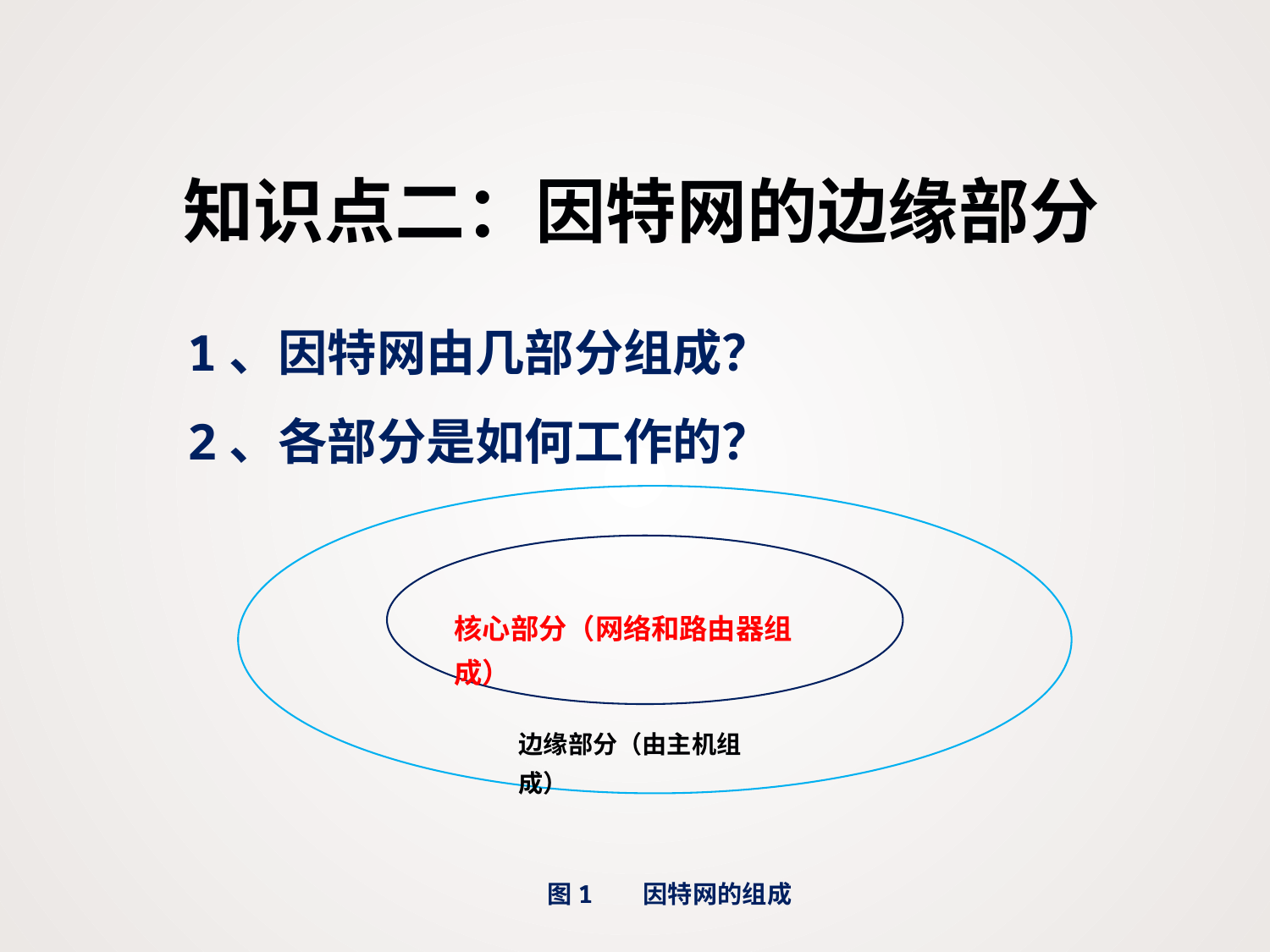

知识点二：因特网的边缘部分
1、因特网由几部分组成？
2、各部分是如何工作的？

核心部分（网络和路由器组成）
边缘部分（由主机组成）
图1   因特网的组成